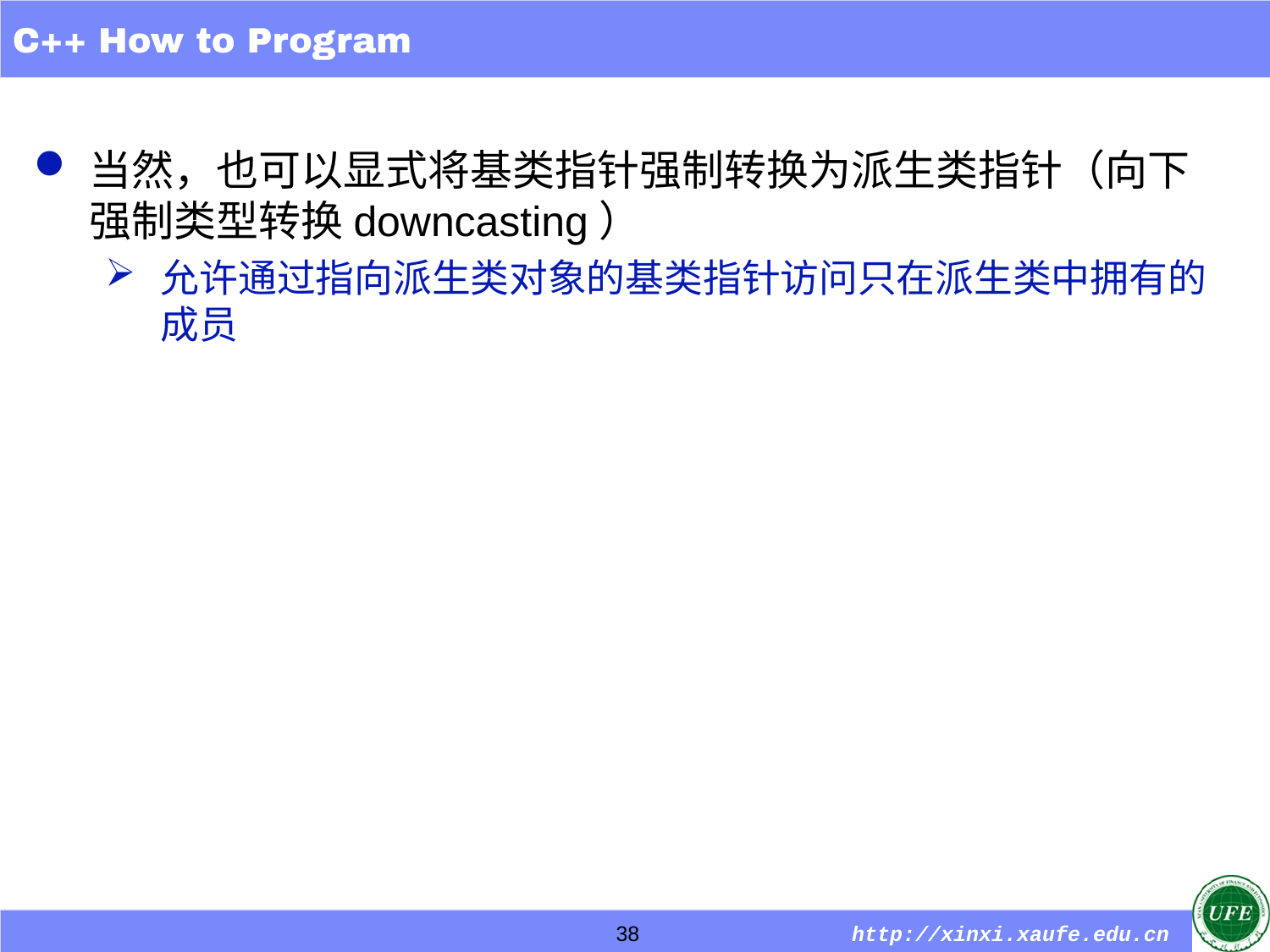

当然，也可以显式将基类指针强制转换为派生类指针（向下强制类型转换downcasting）
允许通过指向派生类对象的基类指针访问只在派生类中拥有的成员
38